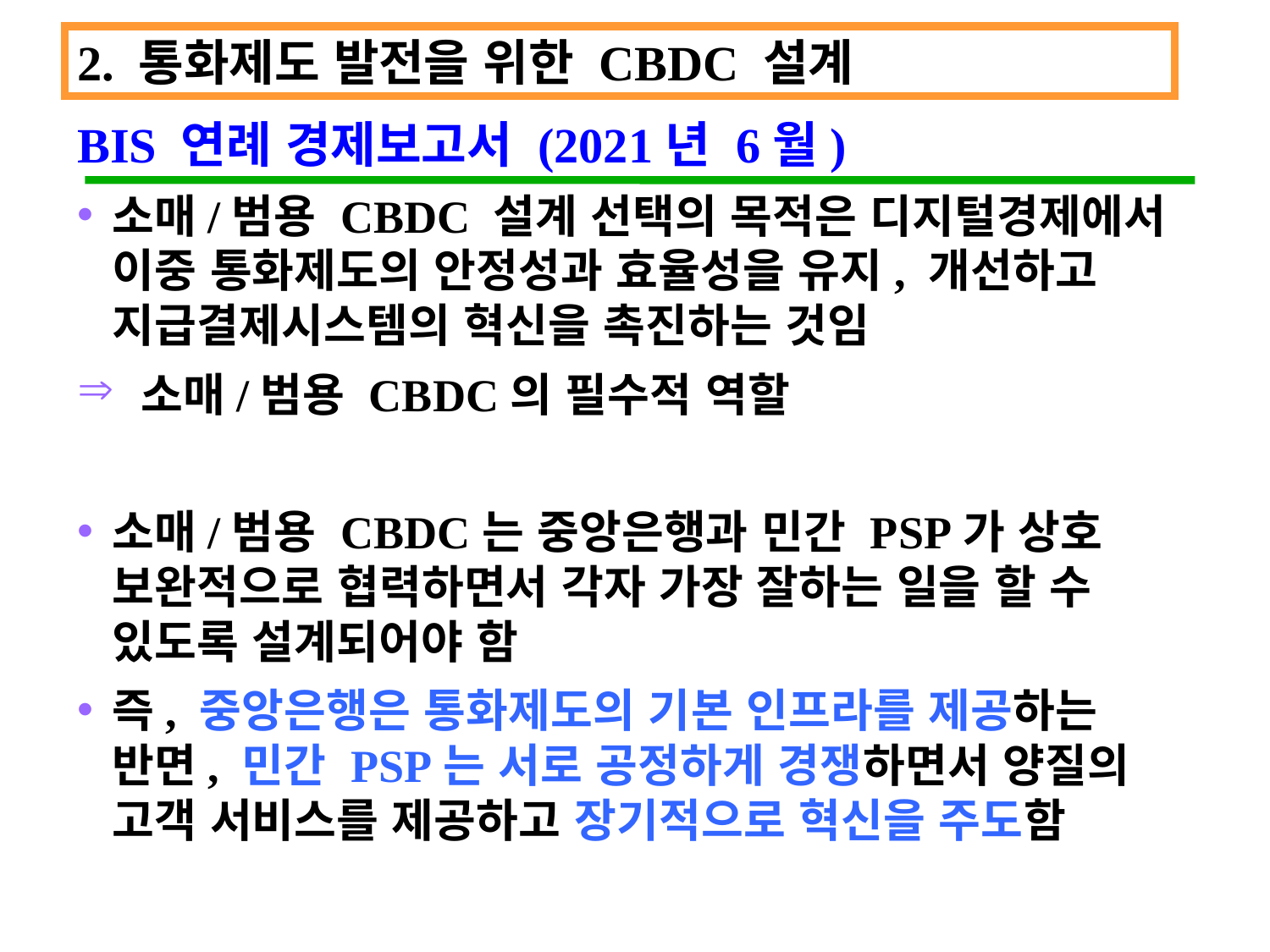

2. 통화제도 발전을 위한 CBDC 설계
BIS 연례 경제보고서 (2021년 6월)
소매/범용 CBDC 설계 선택의 목적은 디지털경제에서 이중 통화제도의 안정성과 효율성을 유지, 개선하고 지급결제시스템의 혁신을 촉진하는 것임
소매/범용 CBDC의 필수적 역할

소매/범용 CBDC는 중앙은행과 민간 PSP가 상호 보완적으로 협력하면서 각자 가장 잘하는 일을 할 수 있도록 설계되어야 함
즉, 중앙은행은 통화제도의 기본 인프라를 제공하는 반면, 민간 PSP는 서로 공정하게 경쟁하면서 양질의 고객 서비스를 제공하고 장기적으로 혁신을 주도함